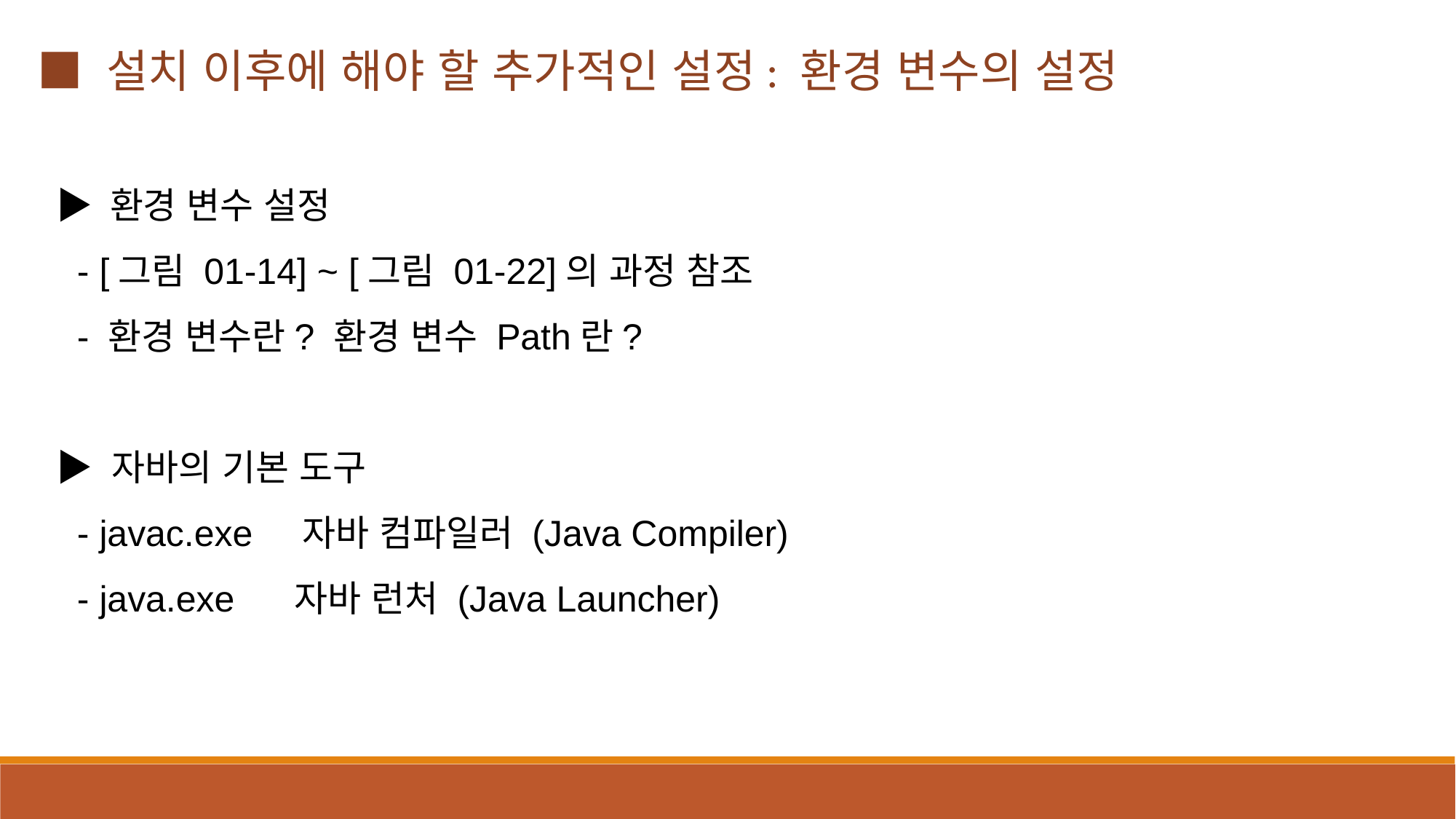

■ 설치 이후에 해야 할 추가적인 설정: 환경 변수의 설정
▶ 환경 변수 설정
  - [그림 01-14] ~ [그림 01-22]의 과정 참조
  - 환경 변수란? 환경 변수 Path란?

▶ 자바의 기본 도구
  - javac.exe    자바 컴파일러 (Java Compiler)
  - java.exe     자바 런처 (Java Launcher)